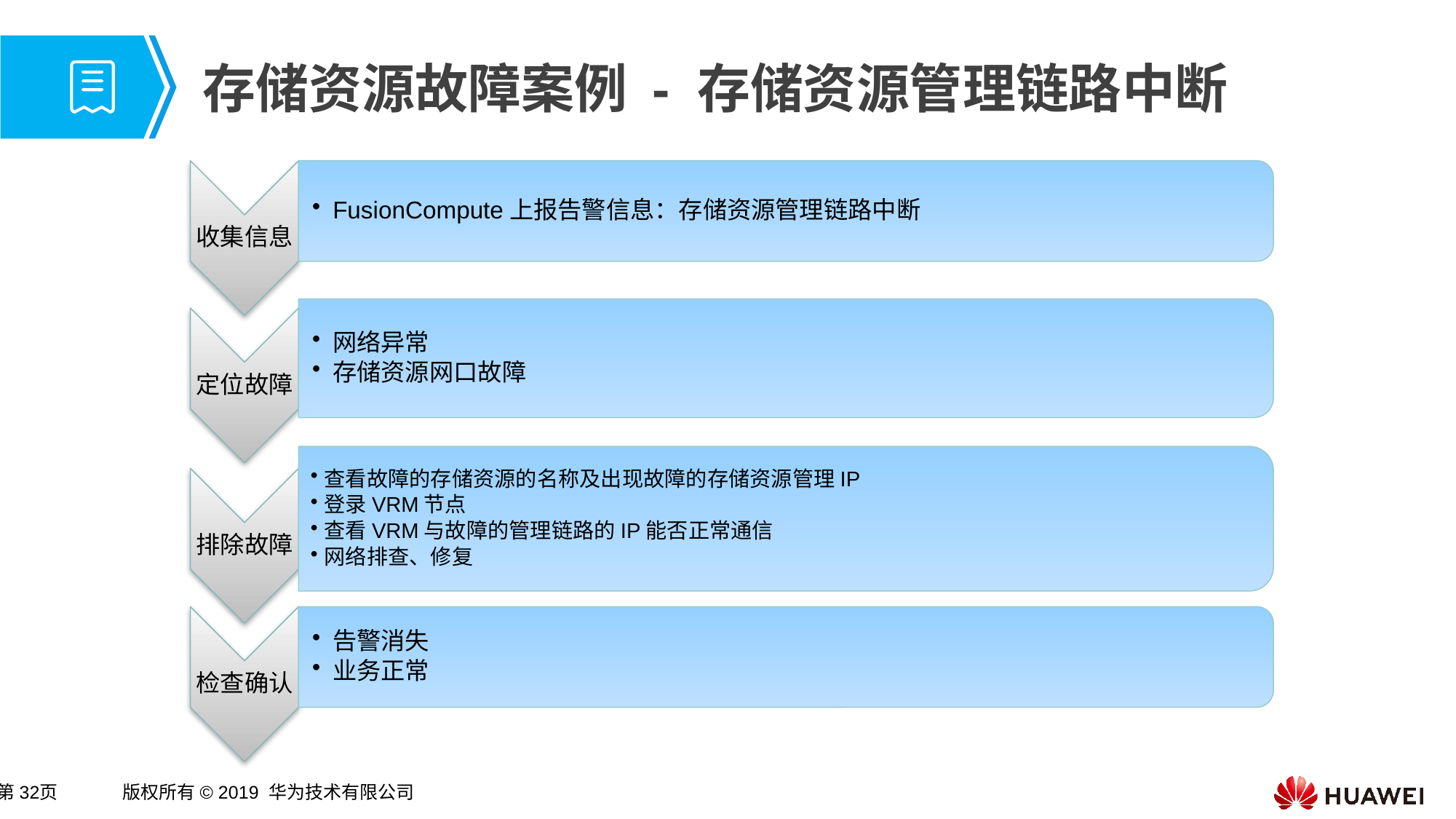

# 存储资源故障案例 - 存储资源管理链路中断
收集信息
FusionCompute上报告警信息：存储资源管理链路中断
定位故障
网络异常
存储资源网口故障
排除故障
查看故障的存储资源的名称及出现故障的存储资源管理IP
登录VRM节点
查看VRM与故障的管理链路的IP能否正常通信
网络排查、修复
检查确认
告警消失
业务正常